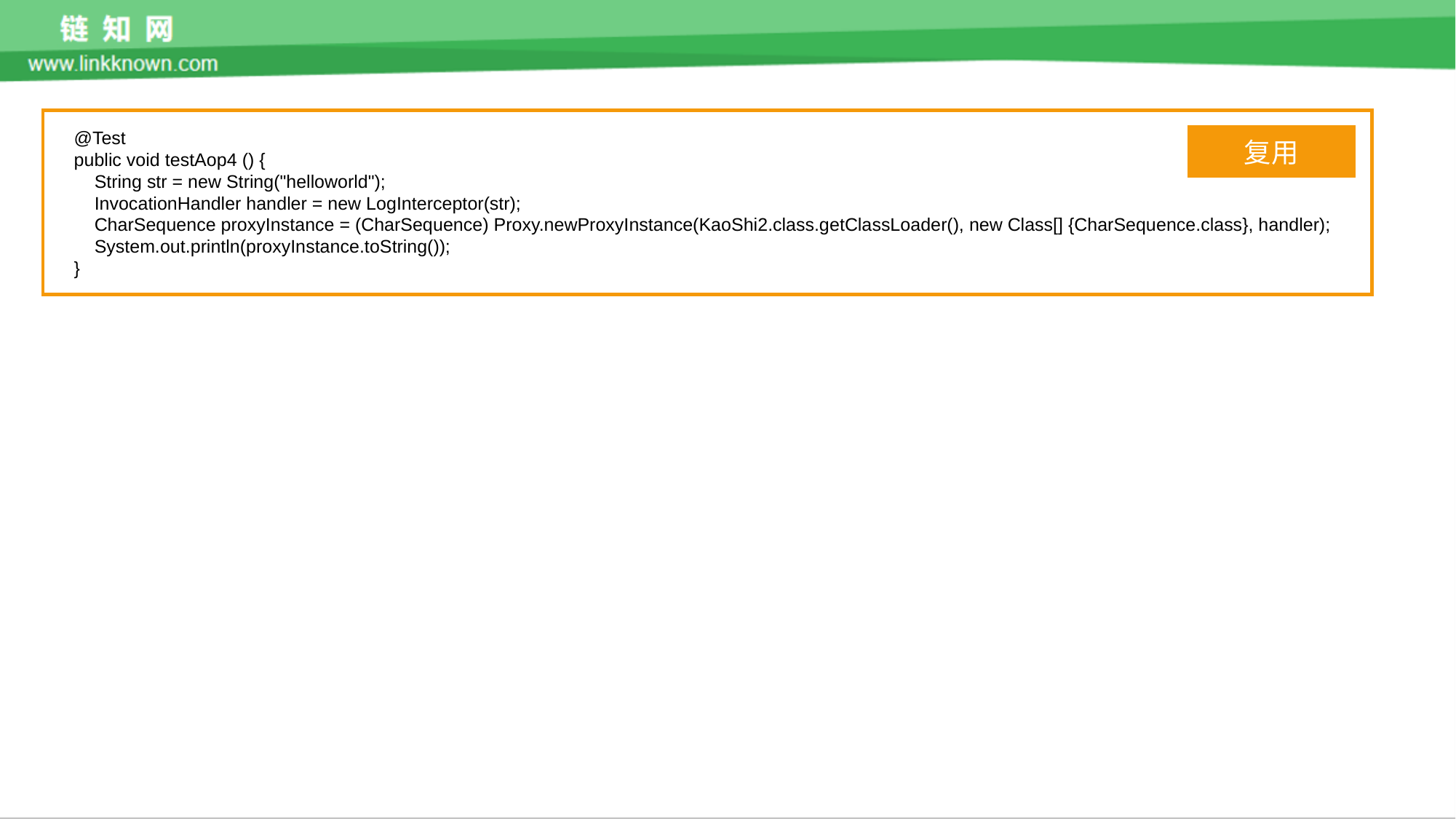

@Test
    public void testAop4 () {
        String str = new String("helloworld");
        InvocationHandler handler = new LogInterceptor(str);
        CharSequence proxyInstance = (CharSequence) Proxy.newProxyInstance(KaoShi2.class.getClassLoader(), new Class[] {CharSequence.class}, handler);
        System.out.println(proxyInstance.toString());
    }
复用